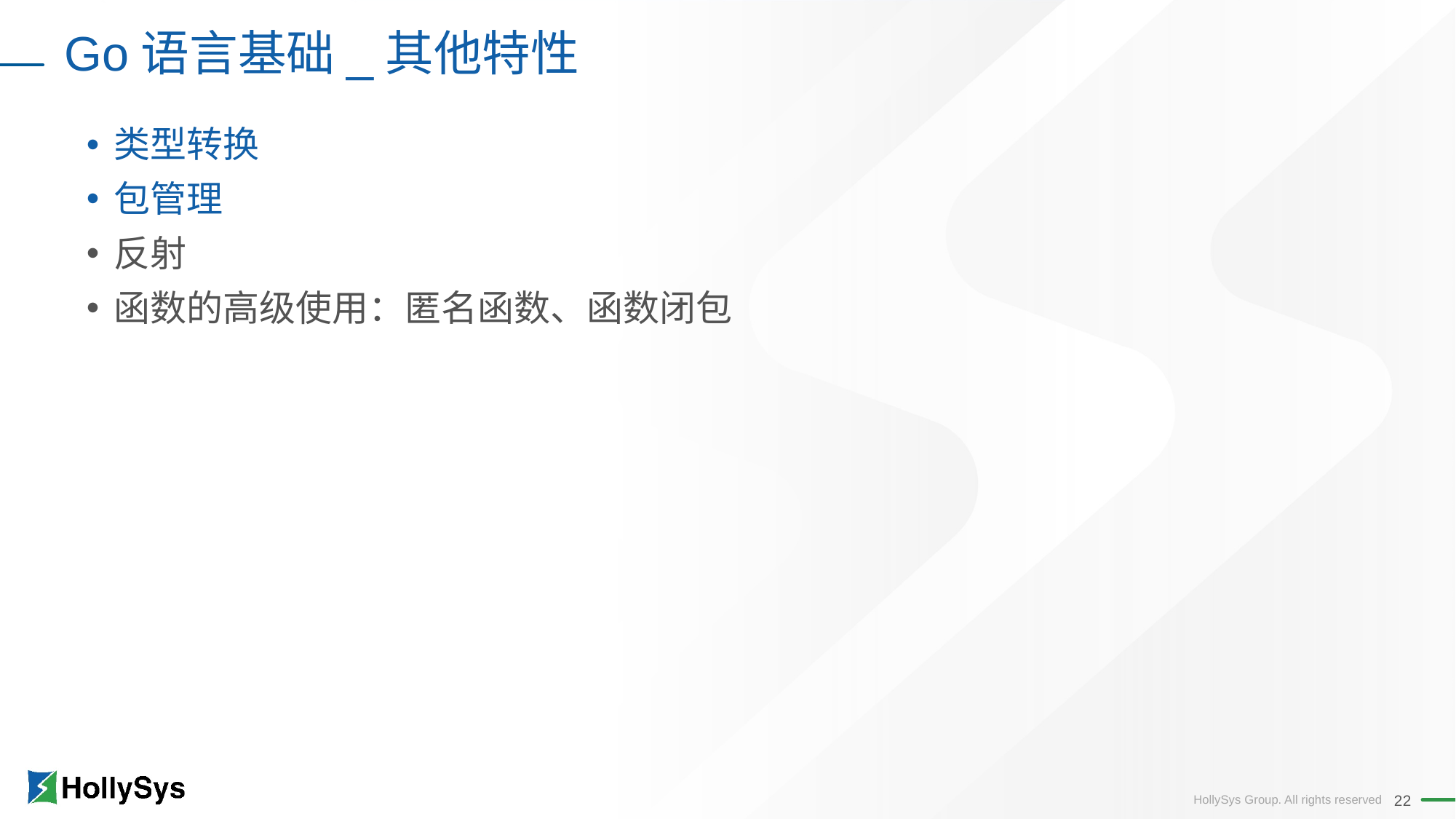

Go语言基础_其他特性
类型转换
包管理
反射
函数的高级使用：匿名函数、函数闭包